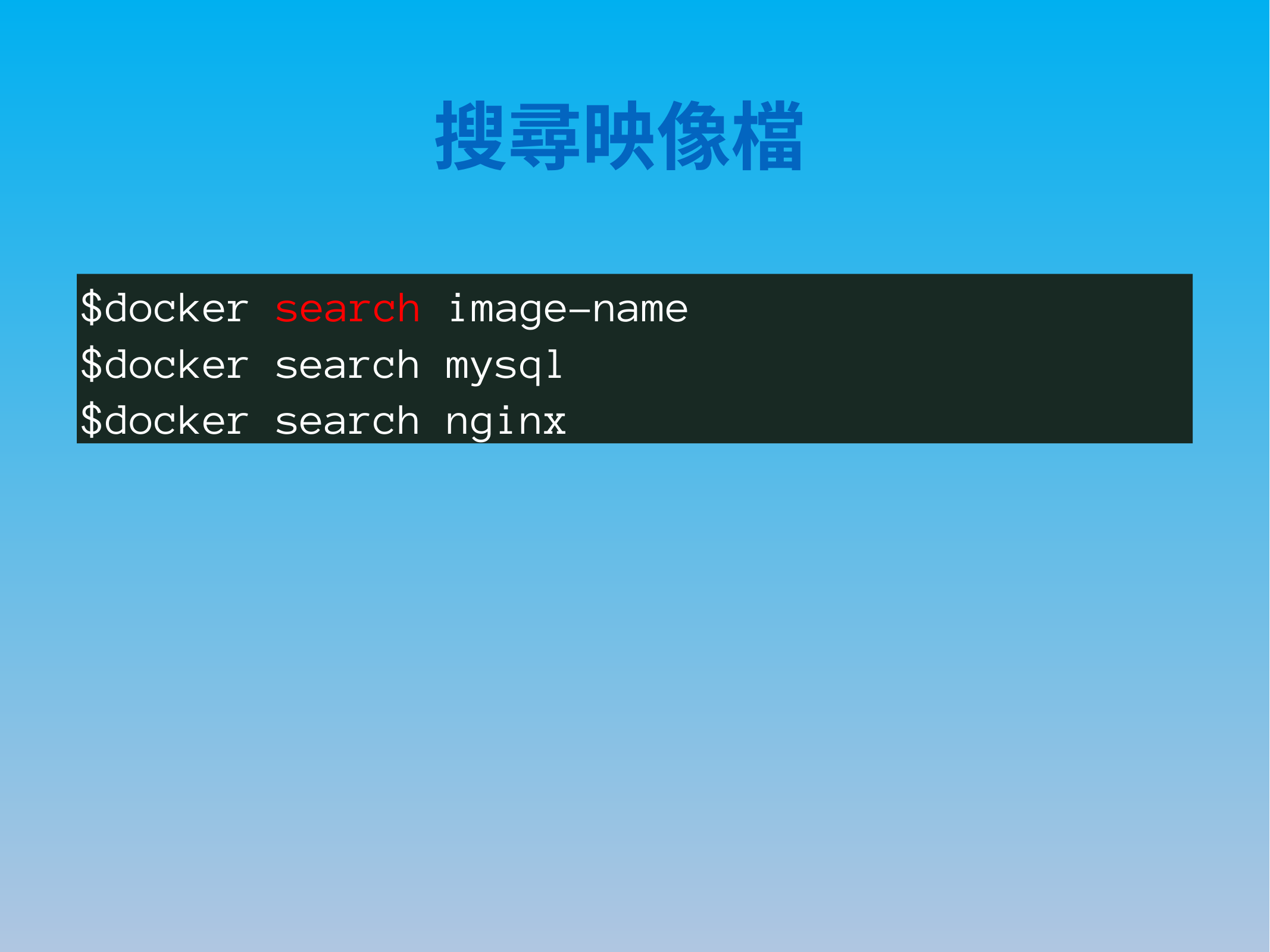

搜尋映像檔
$docker search image-name
$docker search mysql
$docker search nginx